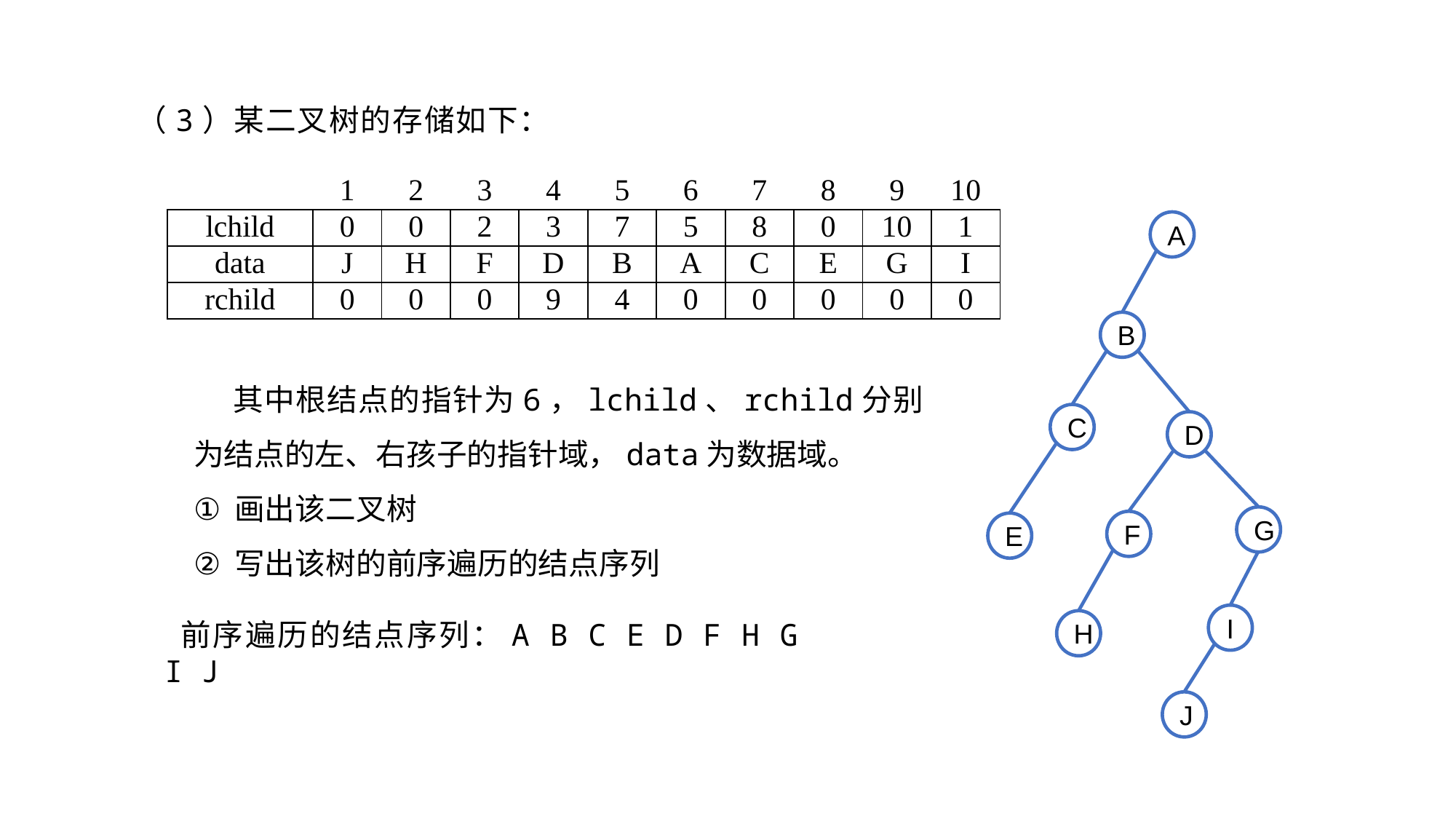

（3）某二叉树的存储如下：
|  | 1 | 2 | 3 | 4 | 5 | 6 | 7 | 8 | 9 | 10 |
| --- | --- | --- | --- | --- | --- | --- | --- | --- | --- | --- |
| lchild | 0 | 0 | 2 | 3 | 7 | 5 | 8 | 0 | 10 | 1 |
| data | J | H | F | D | B | A | C | E | G | I |
| rchild | 0 | 0 | 0 | 9 | 4 | 0 | 0 | 0 | 0 | 0 |
A
B
    其中根结点的指针为6，lchild、rchild分别为结点的左、右孩子的指针域，data为数据域。
画出该二叉树
写出该树的前序遍历的结点序列
C
D
G
F
E
I
前序遍历的结点序列：A B C E D F H G I J
H
J